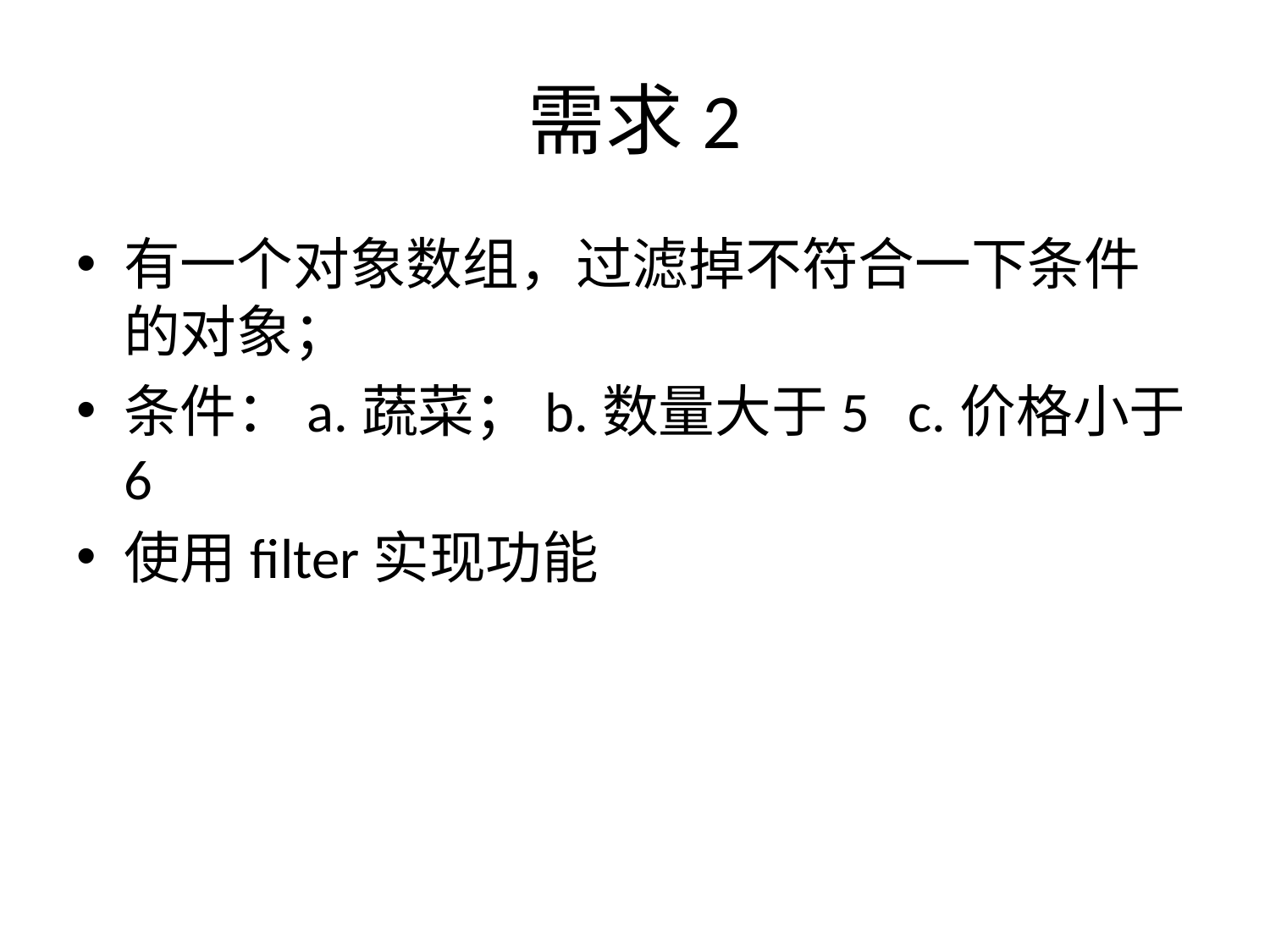

# 需求2
有一个对象数组，过滤掉不符合一下条件的对象；
条件：a.蔬菜；b.数量大于5   c.价格小于6
使用filter实现功能